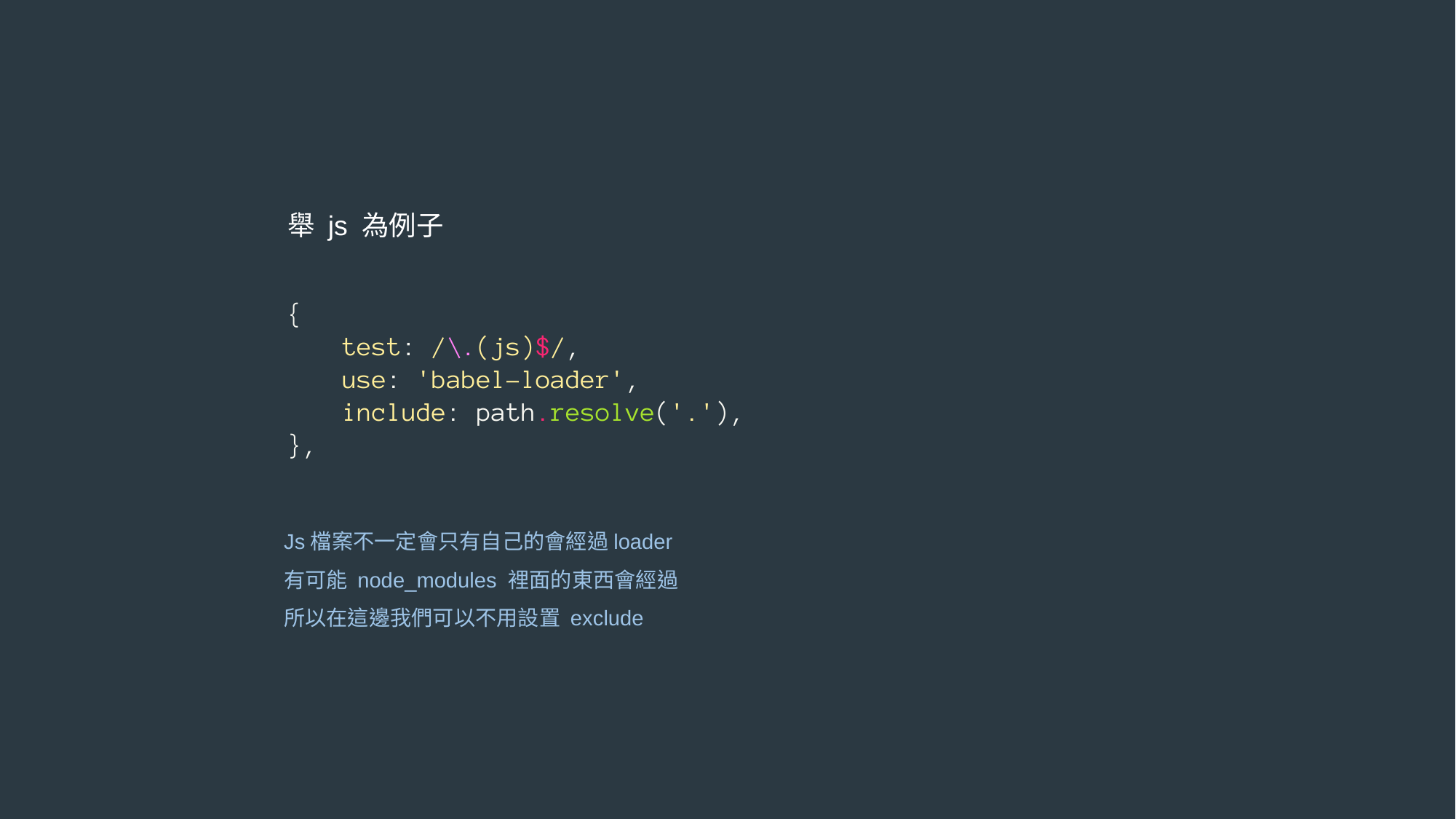

舉 js 為例子
{
test: /\.(js)$/,
use: 'babel-loader',
include: path.resolve('.'),
},
Js檔案不一定會只有自己的會經過loader
有可能 node_modules 裡面的東西會經過
所以在這邊我們可以不用設置 exclude